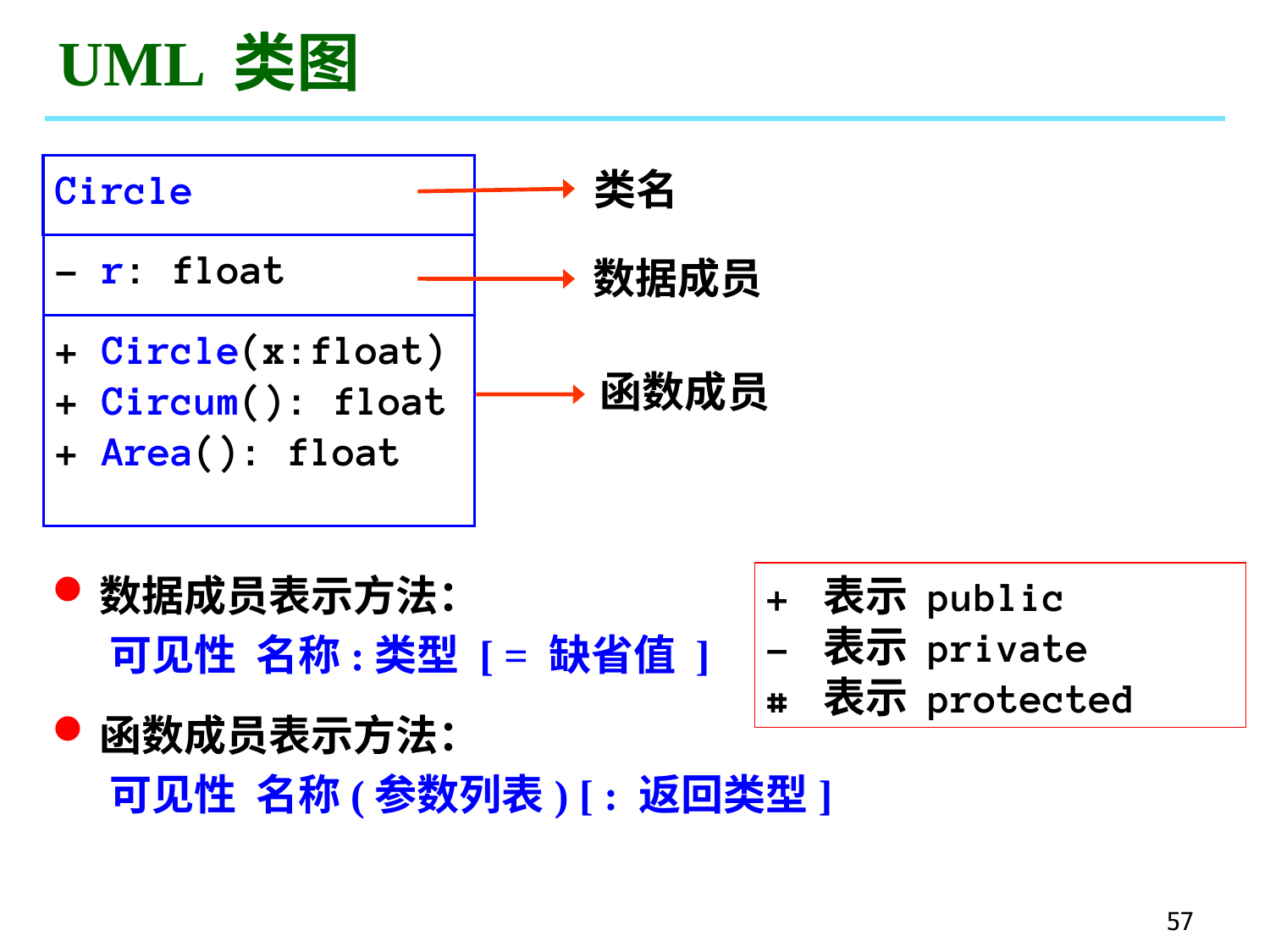

# UML 类图
Circle
类名
- r: float
数据成员
+ Circle(x:float)
+ Circum(): float
+ Area(): float
函数成员
数据成员表示方法：
     可见性  名称:类型 [ = 缺省值 ]
函数成员表示方法：
     可见性  名称(参数列表) [ : 返回类型]
+ 表示 public
- 表示 private
# 表示 protected
57